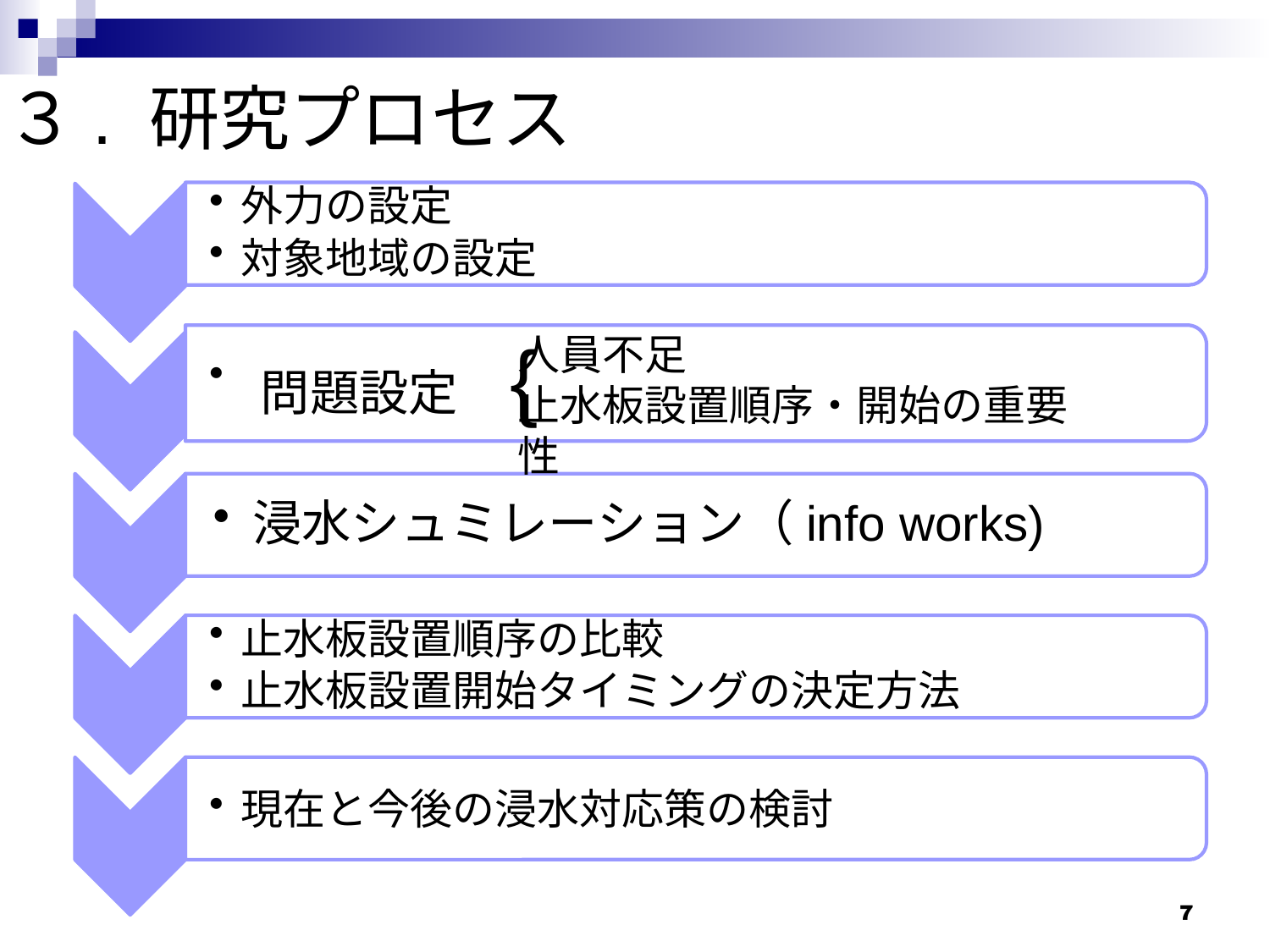

３. 研究プロセス

外力の設定
対象地域の設定

 問題設定　{

浸水シュミレーション（info works)

止水板設置順序の比較
止水板設置開始タイミングの決定方法

現在と今後の浸水対応策の検討

人員不足
止水板設置順序・開始の重要性
7